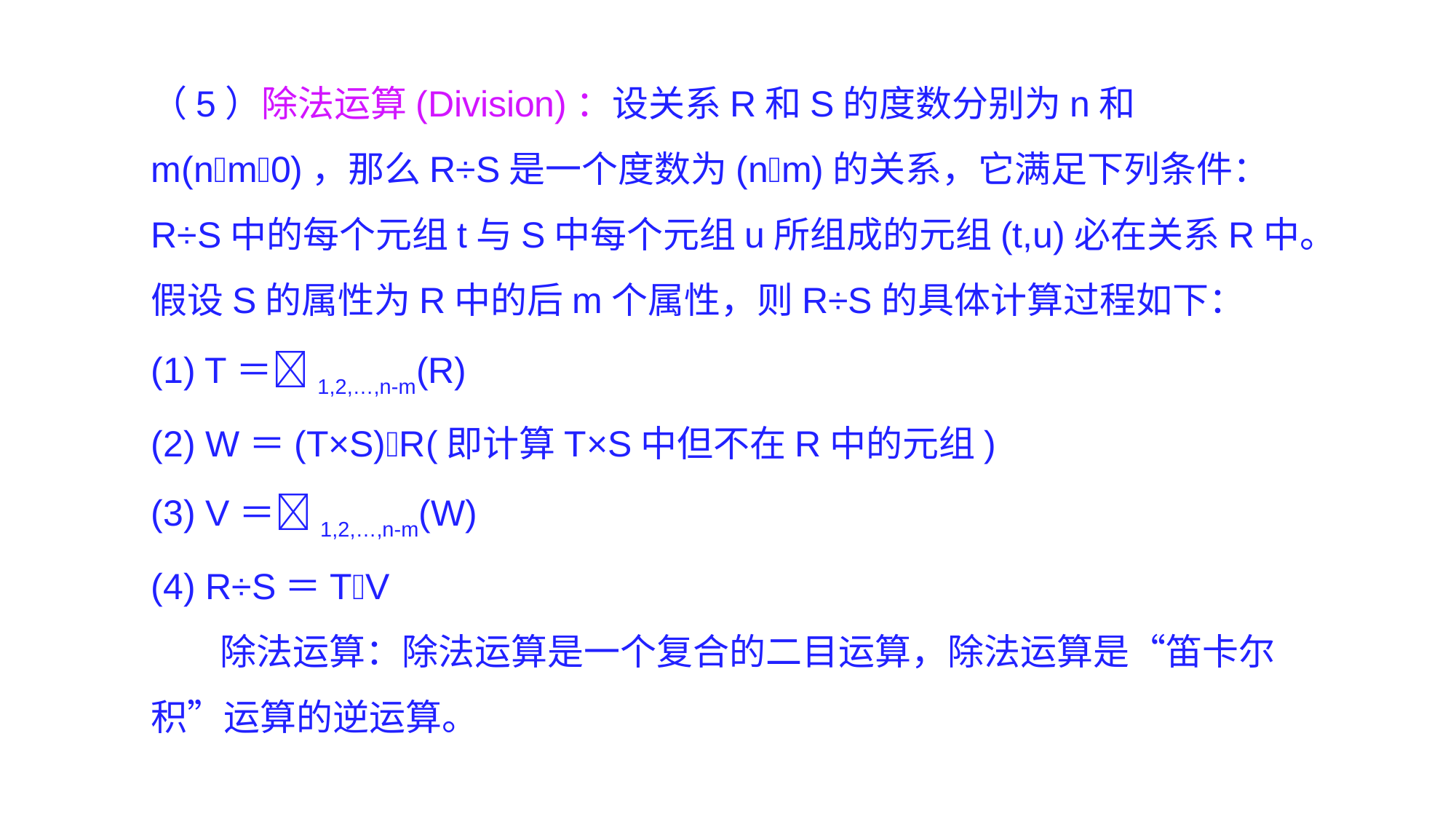

（5）除法运算(Division)：设关系R和S的度数分别为n和m(n>m>0)，那么R÷S是一个度数为(n−m)的关系，它满足下列条件：R÷S中的每个元组t与S中每个元组u所组成的元组(t,u)必在关系R中。假设S的属性为R中的后m个属性，则R÷S的具体计算过程如下：
(1) T＝Π1,2,…,n-m(R)
(2) W＝(T×S)−R(即计算T×S中但不在R中的元组)
(3) V＝Π1,2,…,n-m(W)
(4) R÷S＝T−V
除法运算：除法运算是一个复合的二目运算，除法运算是“笛卡尔积”运算的逆运算。